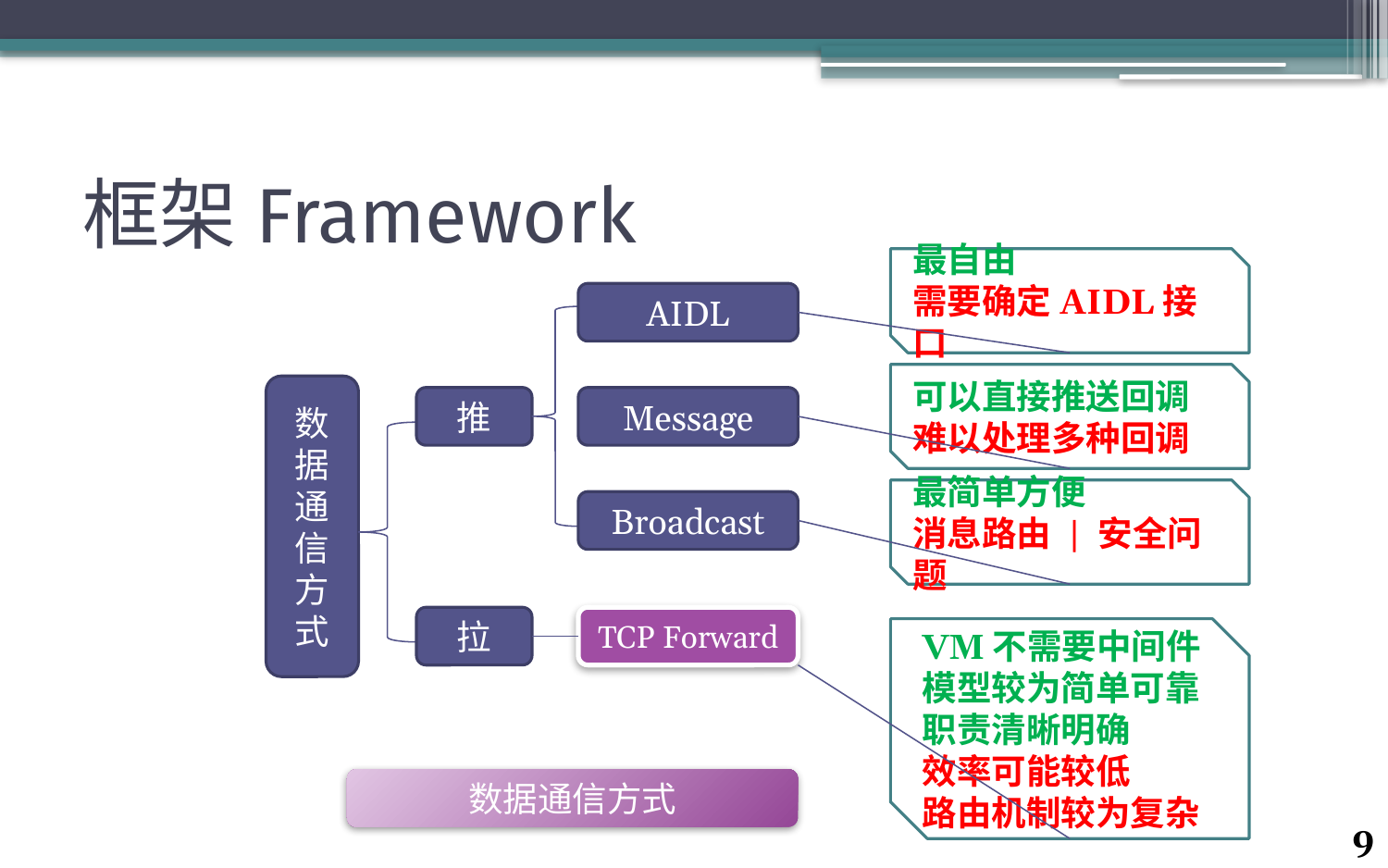

# 框架Framework
最自由
需要确定AIDL接口
AIDL

可以直接推送回调
难以处理多种回调
数据通信方式
推
Message

最简单方便
消息路由 | 安全问题
Broadcast
拉
TCP Forward
VM不需要中间件
模型较为简单可靠
职责清晰明确
效率可能较低
路由机制较为复杂
数据通信方式
9